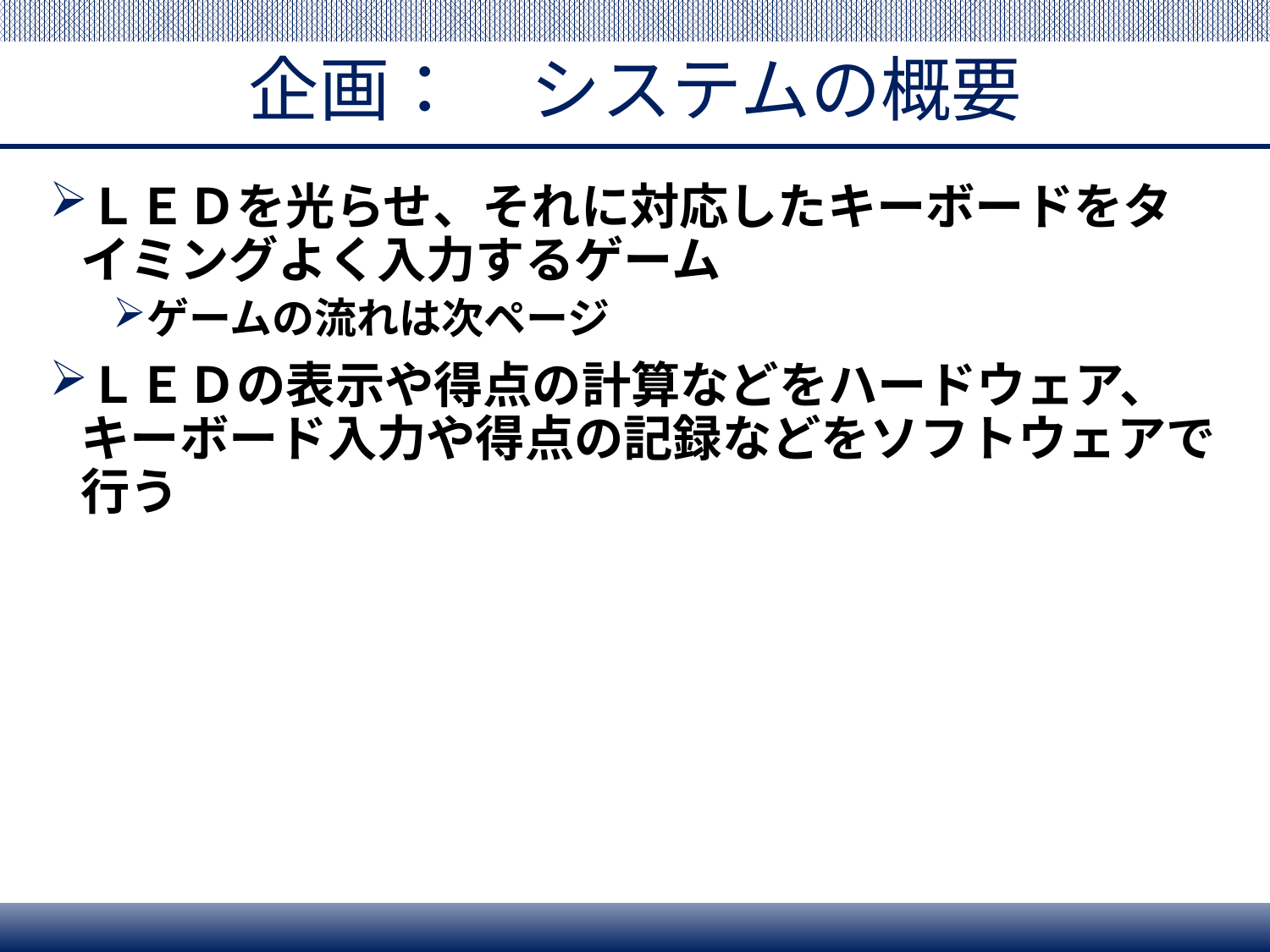

# 企画：　システムの概要
ＬＥＤを光らせ、それに対応したキーボードをタイミングよく入力するゲーム
ゲームの流れは次ページ
ＬＥＤの表示や得点の計算などをハードウェア、キーボード入力や得点の記録などをソフトウェアで行う